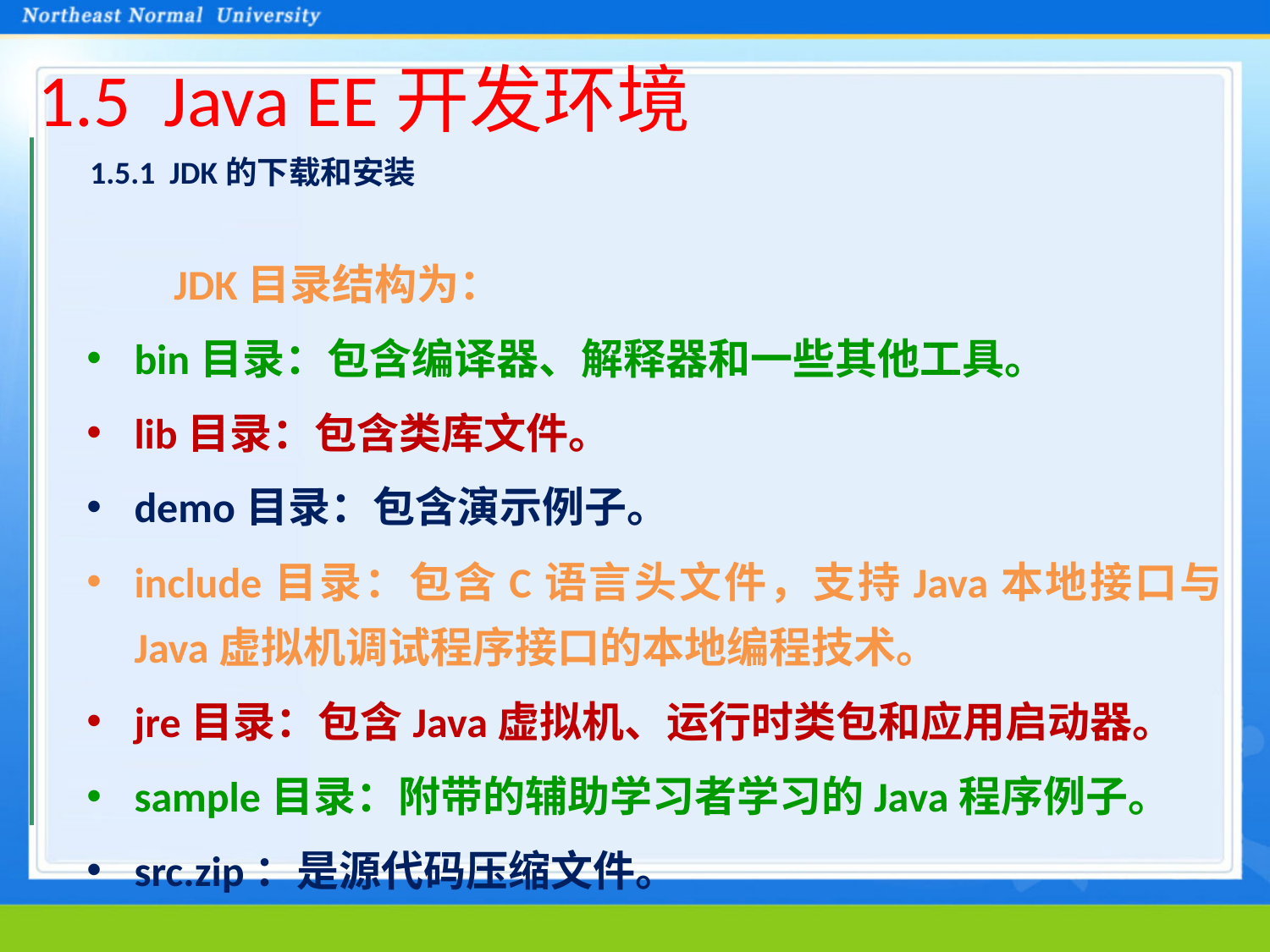

# 1.5  Java EE开发环境
1.5.1  JDK的下载和安装
JDK目录结构为：
bin目录：包含编译器、解释器和一些其他工具。
lib目录：包含类库文件。
demo目录：包含演示例子。
include目录：包含C语言头文件，支持Java本地接口与Java虚拟机调试程序接口的本地编程技术。
jre目录：包含Java虚拟机、运行时类包和应用启动器。
sample目录：附带的辅助学习者学习的Java程序例子。
src.zip：是源代码压缩文件。